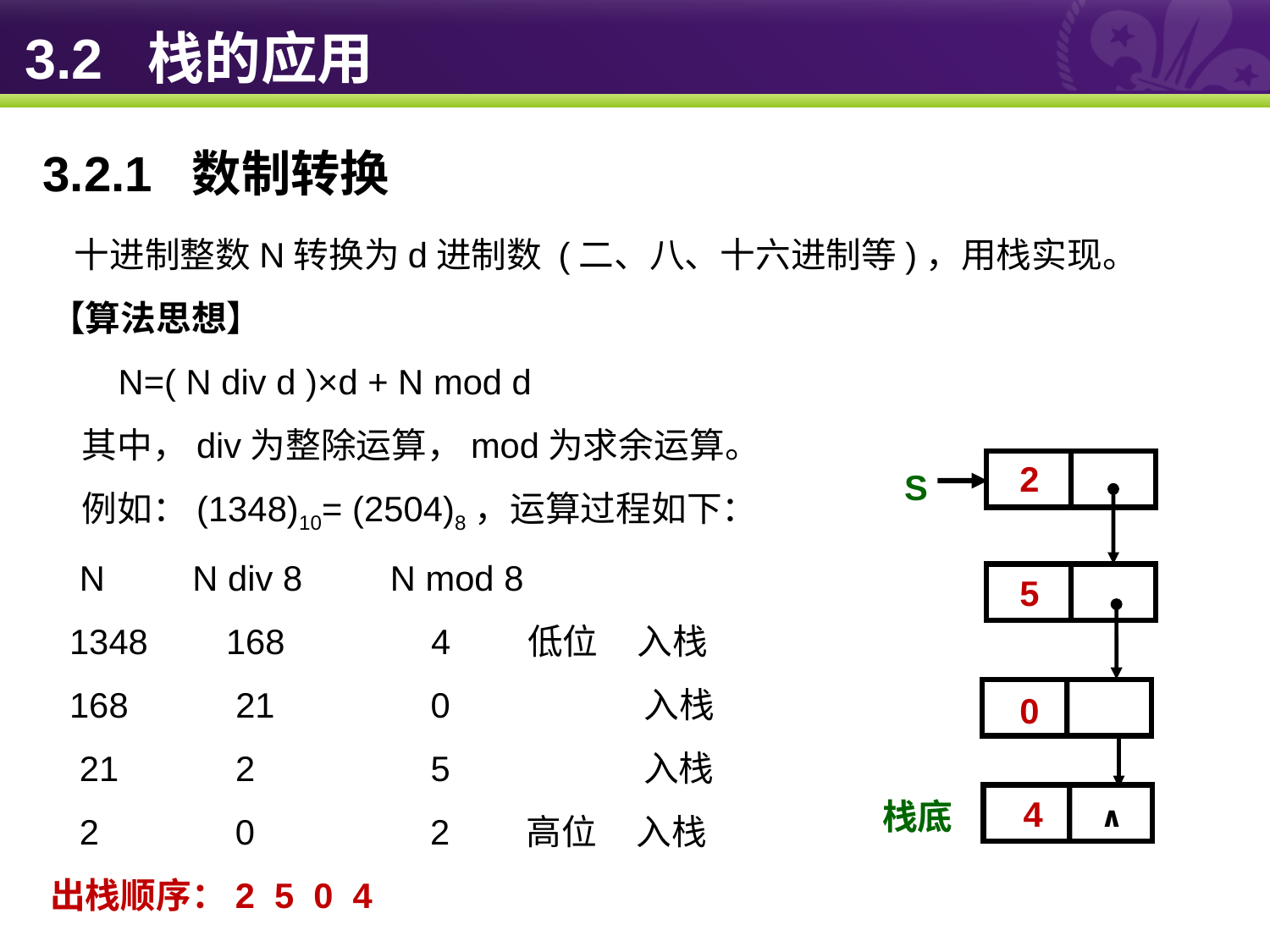

# 3.2  栈的应用
3.2.1  数制转换

  十进制整数N转换为d进制数 (二、八、十六进制等)，用栈实现。
【算法思想】
       N=( N div d )×d + N mod d
   其中，div为整除运算，mod为求余运算。
   例如：(1348)10= (2504)8，运算过程如下：
   N         N div 8         N mod 8
  1348        168               4       低位     入栈
  168           21                0                   入栈
   21            2                  5                   入栈
   2              0                  2       高位     入栈
出栈顺序：2  5  0  4
2

S

5

0

4

栈底
∧